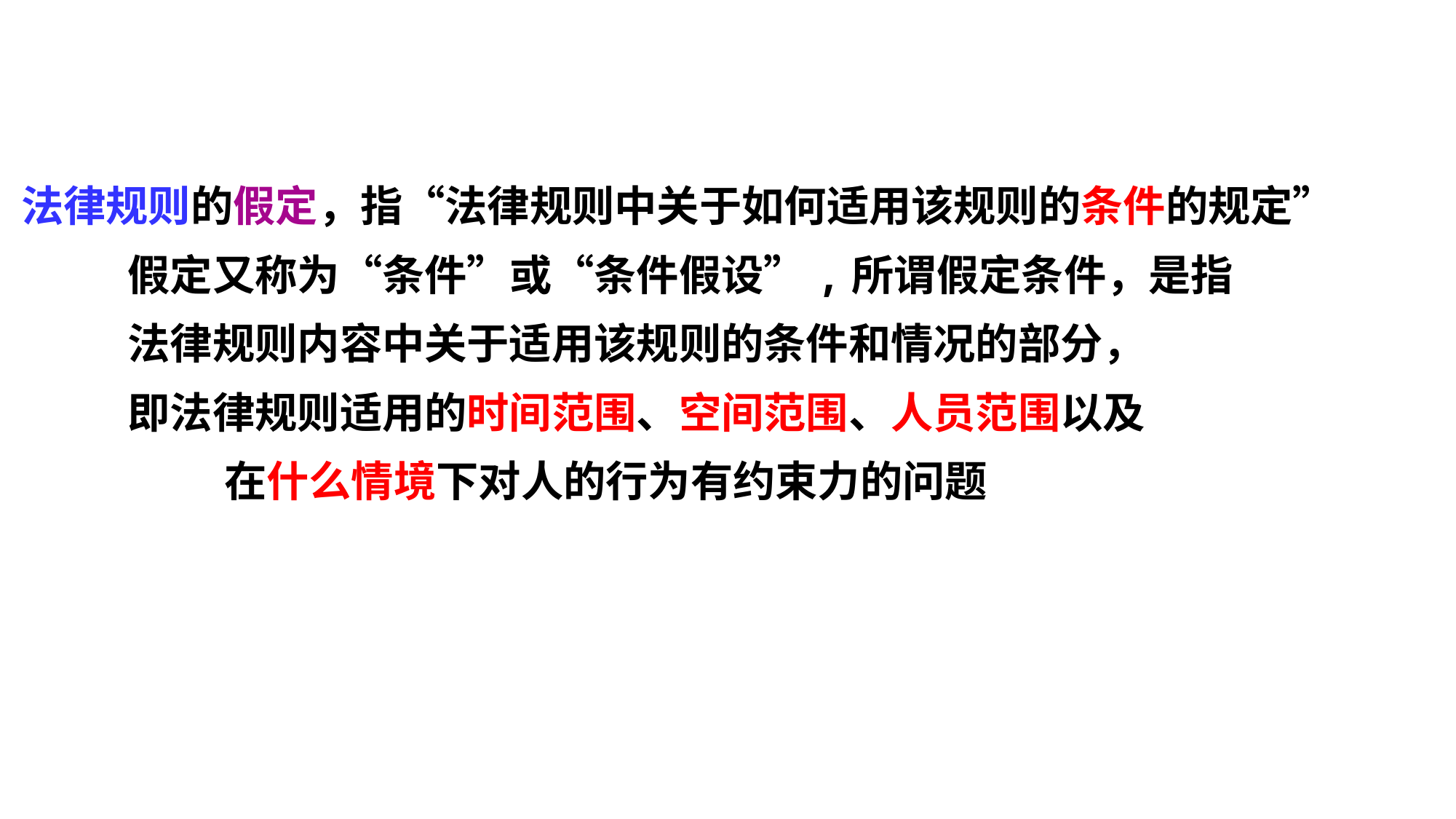

法律规则的假定，指“法律规则中关于如何适用该规则的条件的规定”
          假定又称为“条件”或“条件假设”,所谓假定条件，是指
          法律规则内容中关于适用该规则的条件和情况的部分，
          即法律规则适用的时间范围、空间范围、人员范围以及
                    在什么情境下对人的行为有约束力的问题